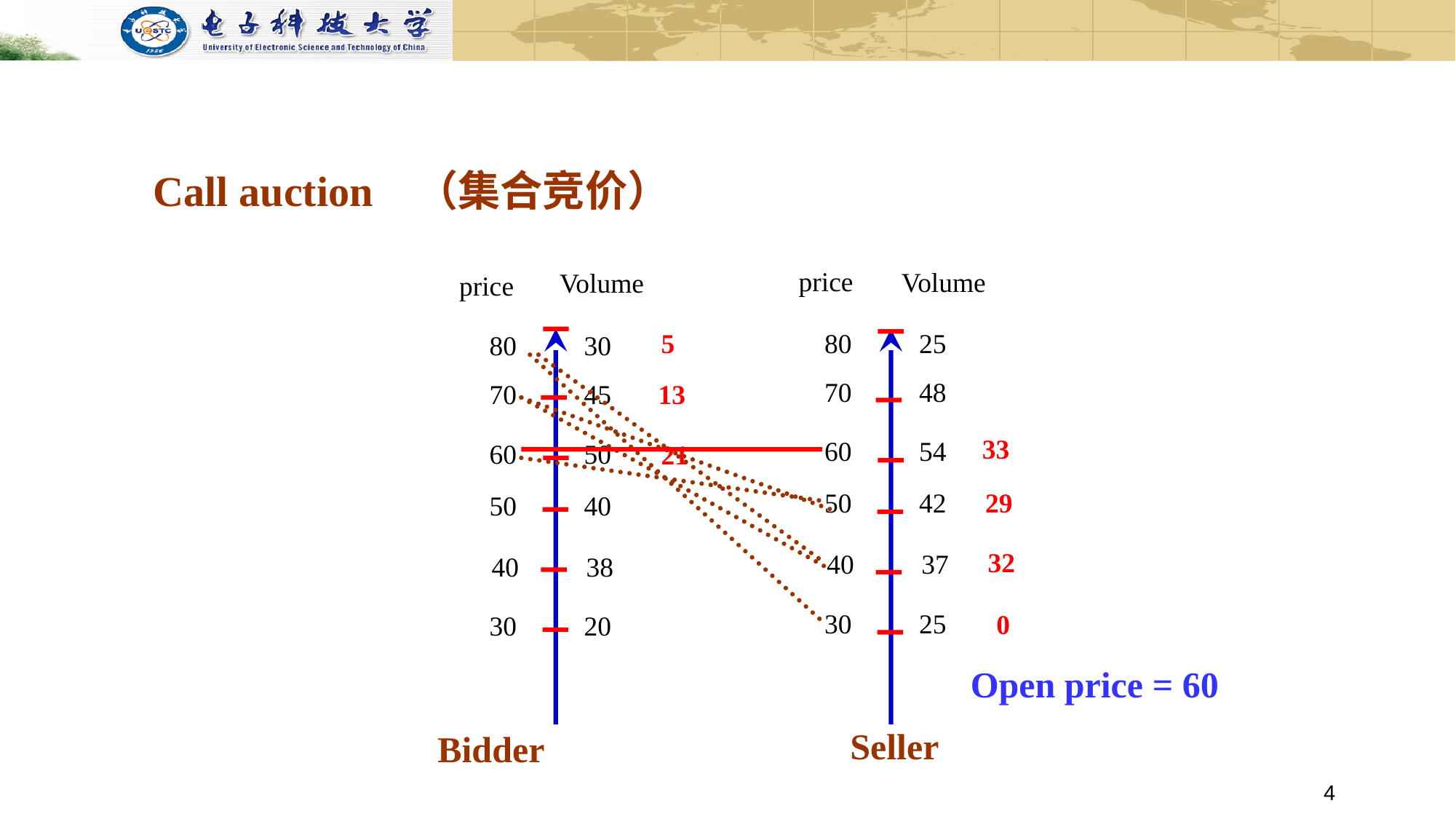

Call auction   （集合竞价）
price
Volume
Volume
price
5
80
25
80
30

70
48
70
45
13

33
60
54
60
50
21

29
50
42
50
40

32
40
37
40
38

30
25
0
30
20

Open price = 60
Seller
Bidder